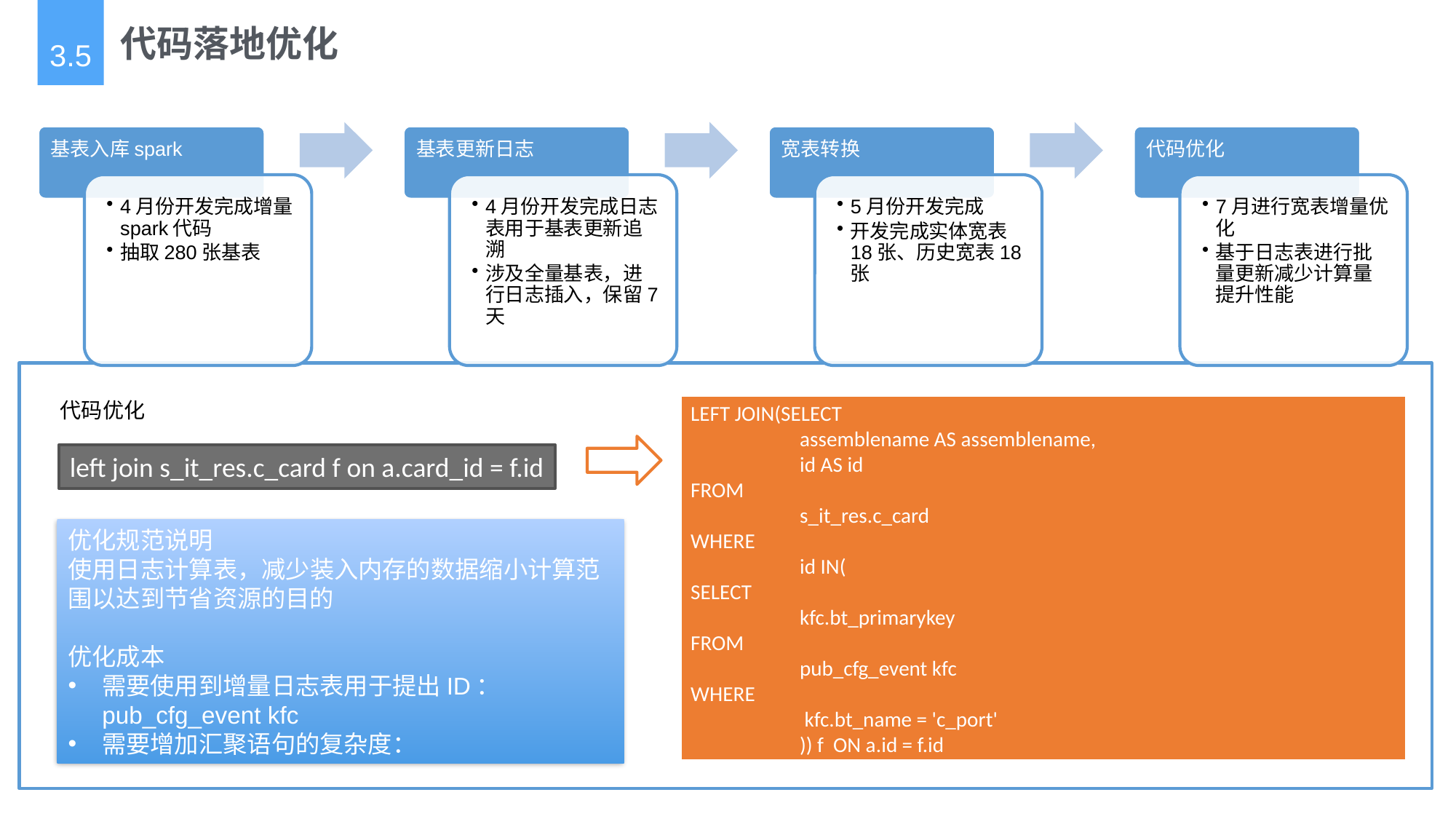

# 代码落地优化
3.5
基表入库spark
4月份开发完成增量spark代码
抽取280张基表

基表更新日志
4月份开发完成日志表用于基表更新追溯
涉及全量基表，进行日志插入，保留7天

宽表转换
5月份开发完成
开发完成实体宽表18张、历史宽表18张

代码优化
7月进行宽表增量优化
基于日志表进行批量更新减少计算量提升性能

代码优化

LEFT JOIN(SELECT
	assemblename AS assemblename,
	id AS id
FROM
	s_it_res.c_card
WHERE
	id IN(
SELECT
	kfc.bt_primarykey
FROM
	pub_cfg_event kfc
WHERE
	 kfc.bt_name = 'c_port'
	)) f  ON a.id = f.id

left join s_it_res.c_card f on a.card_id = f.id
优化规范说明
使用日志计算表，减少装入内存的数据缩小计算范围以达到节省资源的目的

优化成本
需要使用到增量日志表用于提出ID： pub_cfg_event kfc
需要增加汇聚语句的复杂度：